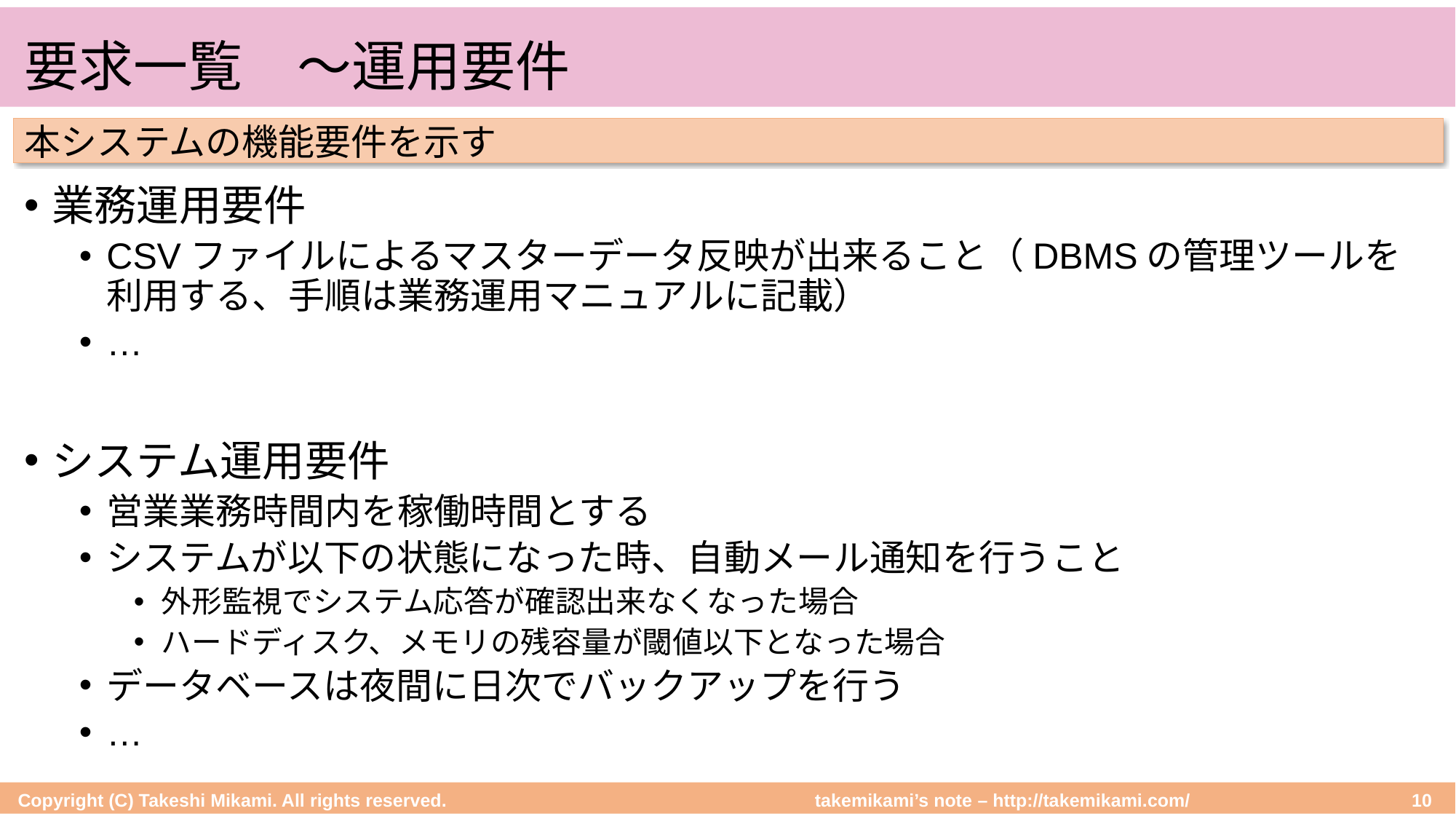

# 要求一覧　〜運用要件
本システムの機能要件を示す
業務運用要件
CSVファイルによるマスターデータ反映が出来ること（DBMSの管理ツールを利用する、手順は業務運用マニュアルに記載）
…

システム運用要件
営業業務時間内を稼働時間とする
システムが以下の状態になった時、自動メール通知を行うこと
外形監視でシステム応答が確認出来なくなった場合
ハードディスク、メモリの残容量が閾値以下となった場合
データベースは夜間に日次でバックアップを行う
…
Copyright (C) Takeshi Mikami. All rights reserved.
10